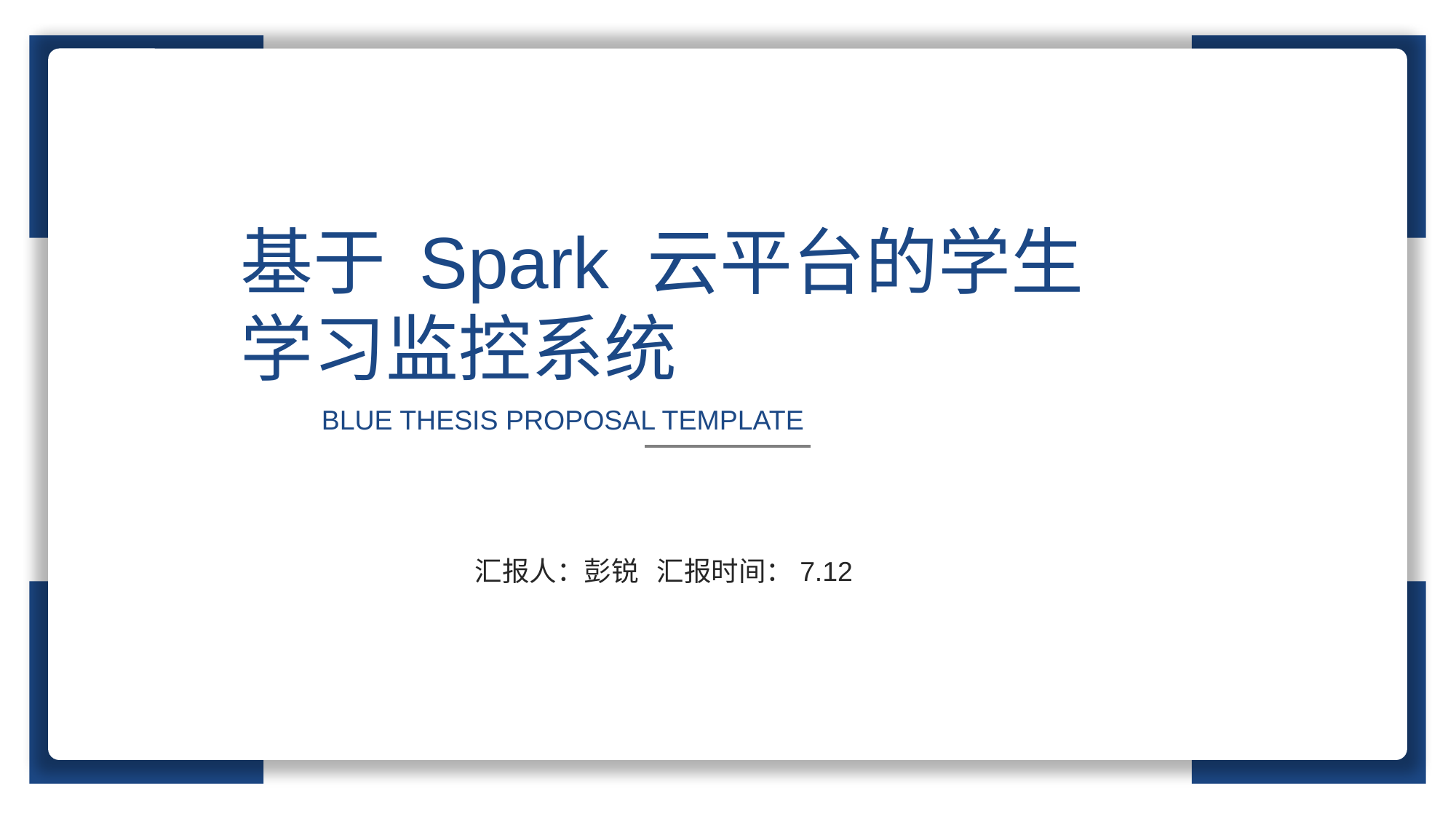

基于 Spark 云平台的学生学习监控系统
BLUE THESIS PROPOSAL TEMPLATE
汇报人：彭锐   汇报时间：7.12